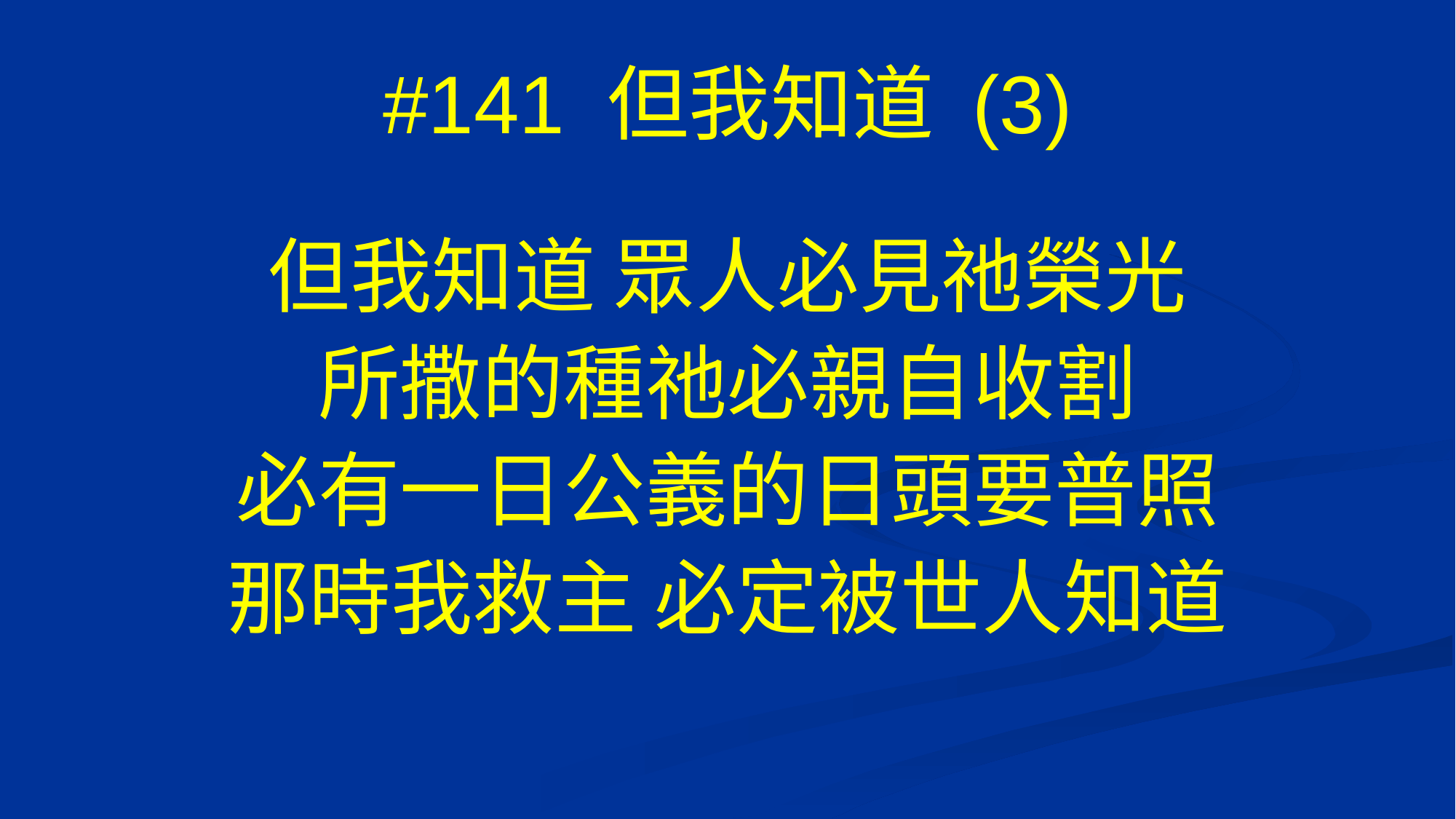

# #141 但我知道 (3)
但我知道 眾人必見祂榮光
所撒的種祂必親自收割
必有一日公義的日頭要普照
那時我救主 必定被世人知道